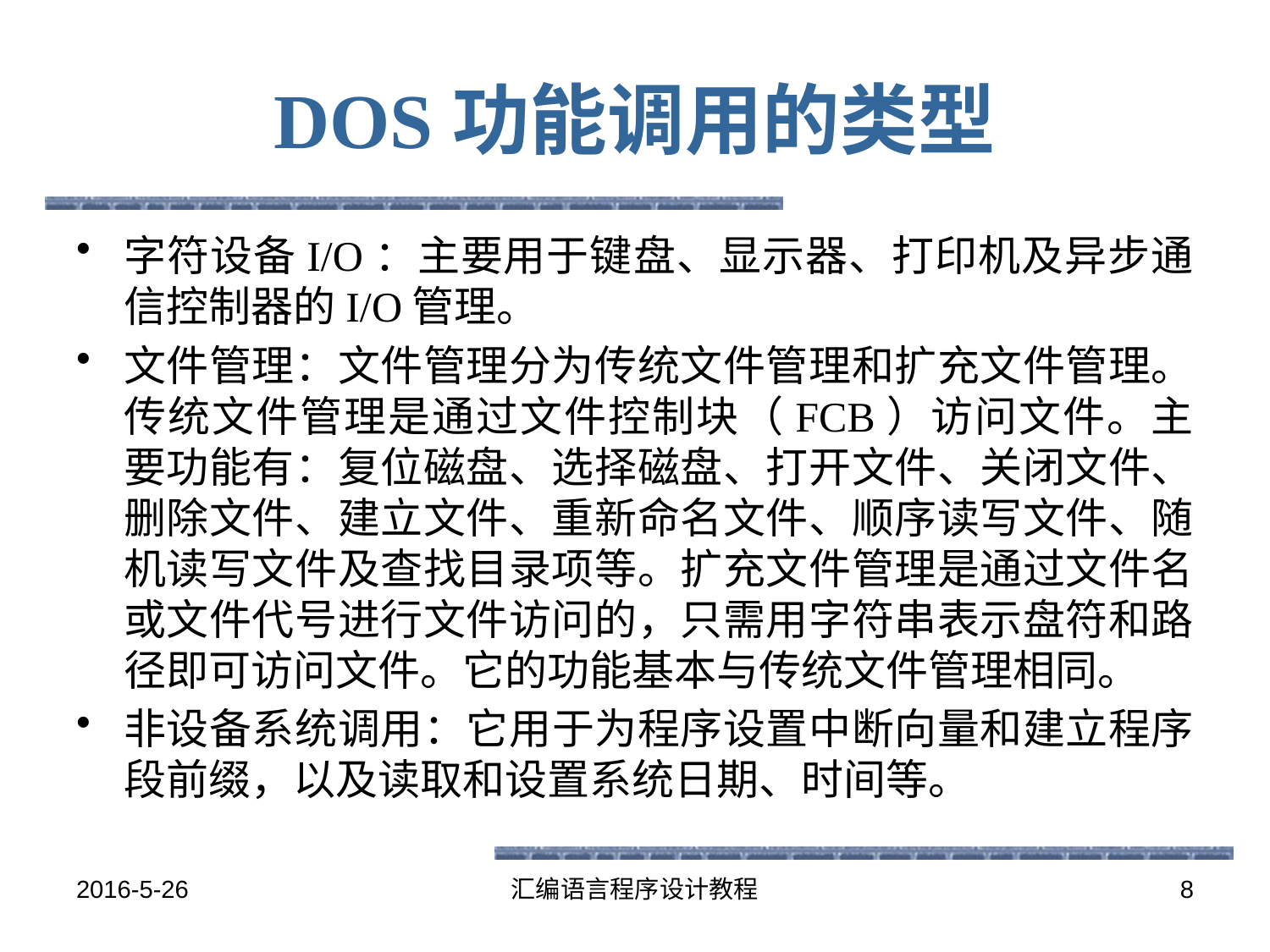

# DOS功能调用的类型
字符设备I/O：主要用于键盘、显示器、打印机及异步通信控制器的I/O管理。
文件管理：文件管理分为传统文件管理和扩充文件管理。传统文件管理是通过文件控制块（FCB）访问文件。主要功能有：复位磁盘、选择磁盘、打开文件、关闭文件、删除文件、建立文件、重新命名文件、顺序读写文件、随机读写文件及查找目录项等。扩充文件管理是通过文件名或文件代号进行文件访问的，只需用字符串表示盘符和路径即可访问文件。它的功能基本与传统文件管理相同。
非设备系统调用：它用于为程序设置中断向量和建立程序段前缀，以及读取和设置系统日期、时间等。
2016-5-26
汇编语言程序设计教程
8